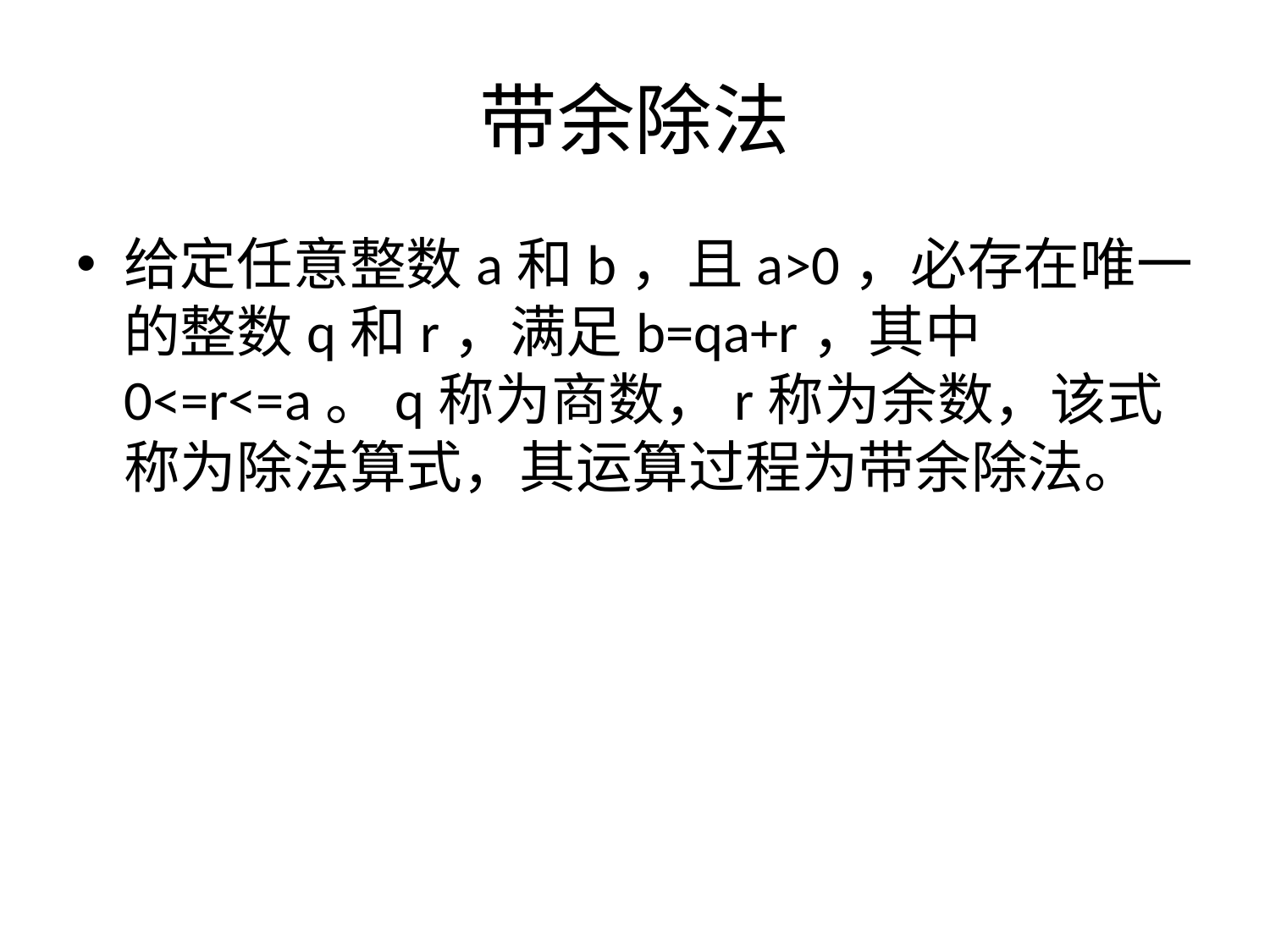

# 带余除法
给定任意整数a和b，且a>0，必存在唯一的整数q和r，满足b=qa+r，其中0<=r<=a。q称为商数，r称为余数，该式称为除法算式，其运算过程为带余除法。